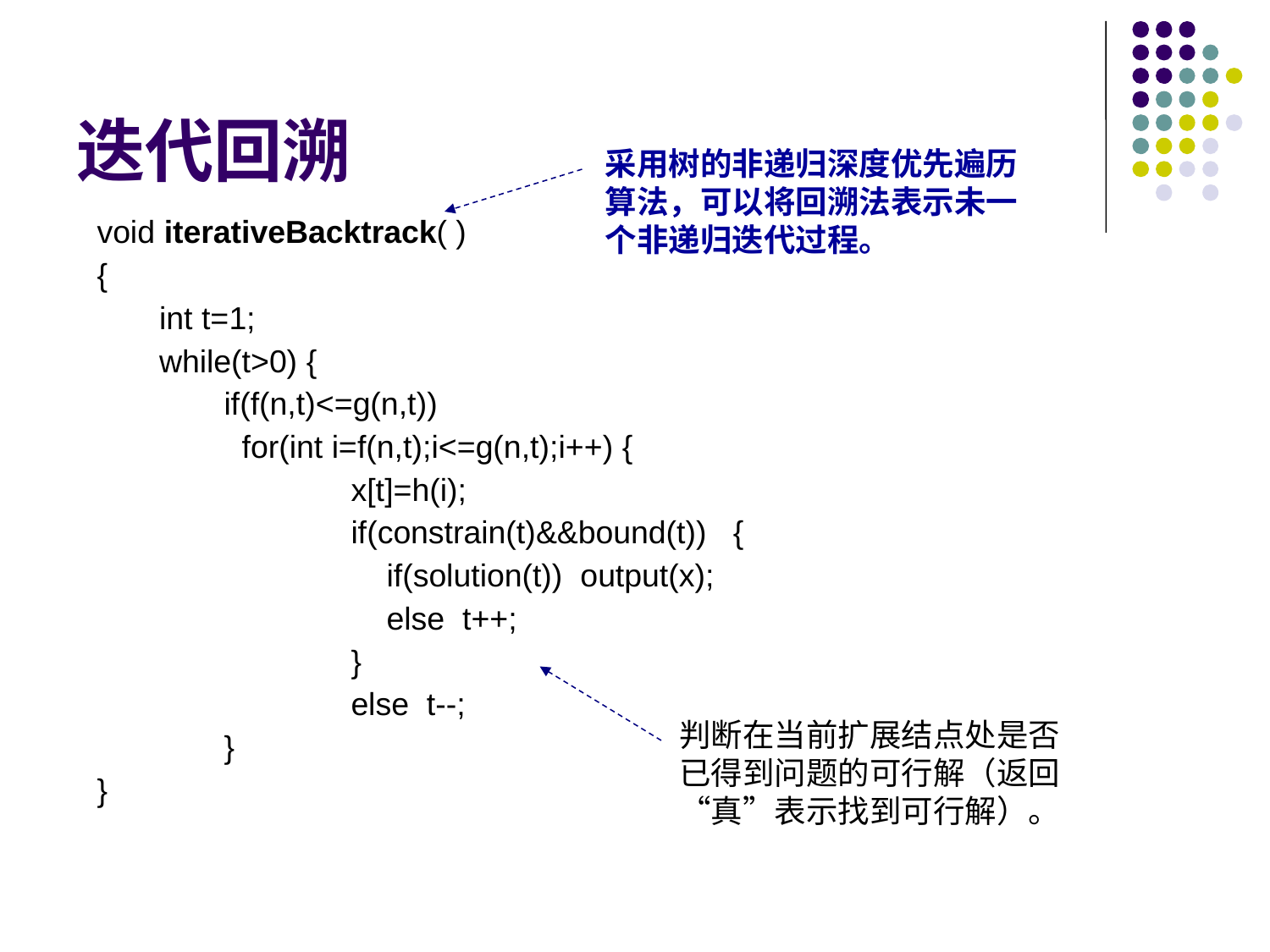

# 迭代回溯
采用树的非递归深度优先遍历算法，可以将回溯法表示未一个非递归迭代过程。

void iterativeBacktrack( )
{
       int t=1;
       while(t>0) {
	if(f(n,t)<=g(n,t))
	  for(int i=f(n,t);i<=g(n,t);i++) {
		x[t]=h(i);
		if(constrain(t)&&bound(t))   {
		    if(solution(t))  output(x);
		    else  t++;
		}
		else  t--;
	}
}

判断在当前扩展结点处是否已得到问题的可行解（返回“真”表示找到可行解）。